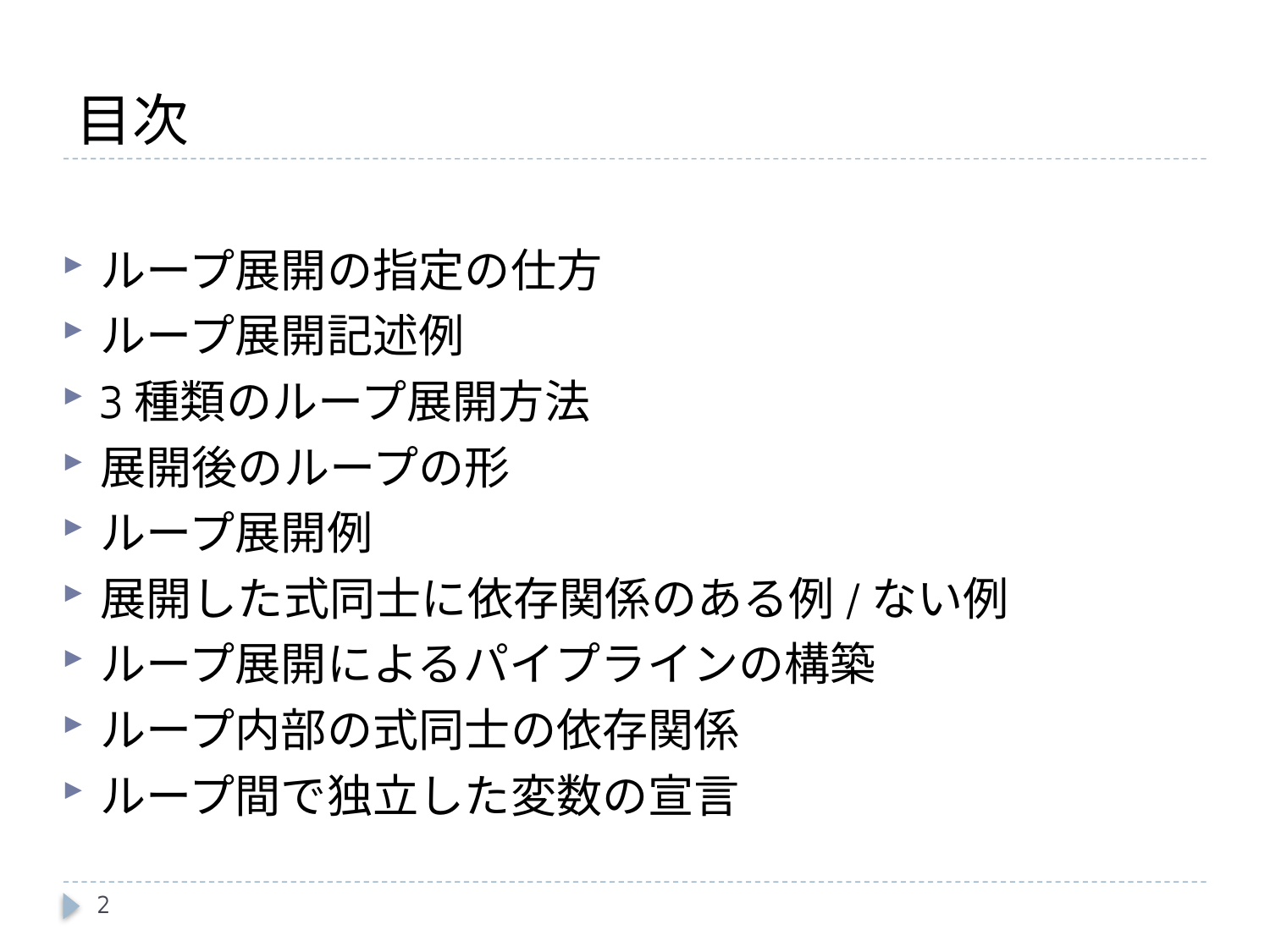

# 目次

ループ展開の指定の仕方
ループ展開記述例
3種類のループ展開方法
展開後のループの形
ループ展開例
展開した式同士に依存関係のある例/ない例
ループ展開によるパイプラインの構築
ループ内部の式同士の依存関係
ループ間で独立した変数の宣言

2